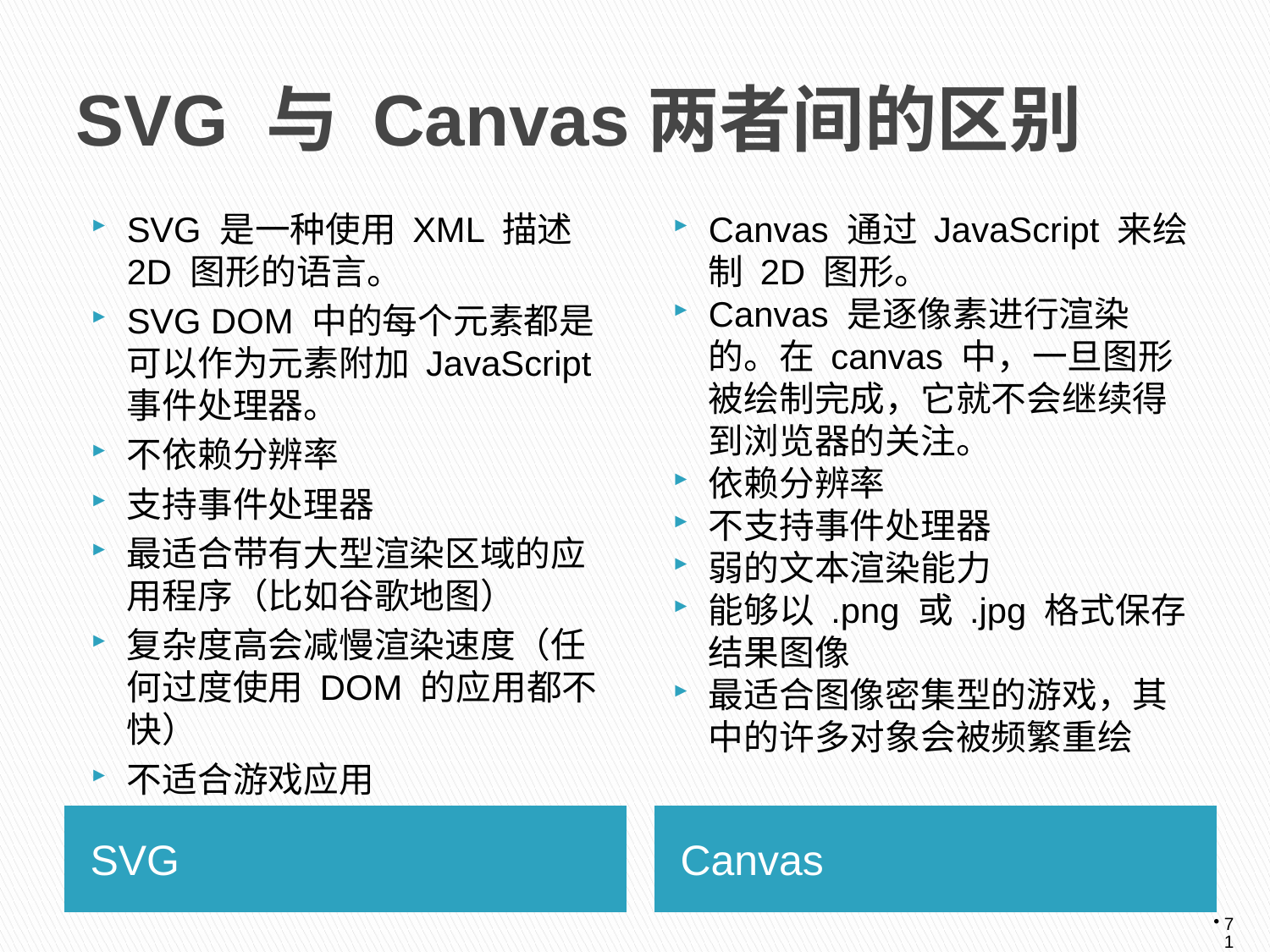

# SVG 与 Canvas两者间的区别
SVG 是一种使用 XML 描述 2D 图形的语言。
SVG DOM 中的每个元素都是可以作为元素附加 JavaScript 事件处理器。
不依赖分辨率
支持事件处理器
最适合带有大型渲染区域的应用程序（比如谷歌地图）
复杂度高会减慢渲染速度（任何过度使用 DOM 的应用都不快）
不适合游戏应用
Canvas 通过 JavaScript 来绘制 2D 图形。
Canvas 是逐像素进行渲染的。在 canvas 中，一旦图形被绘制完成，它就不会继续得到浏览器的关注。
依赖分辨率
不支持事件处理器
弱的文本渲染能力
能够以 .png 或 .jpg 格式保存结果图像
最适合图像密集型的游戏，其中的许多对象会被频繁重绘

SVG
Canvas
71